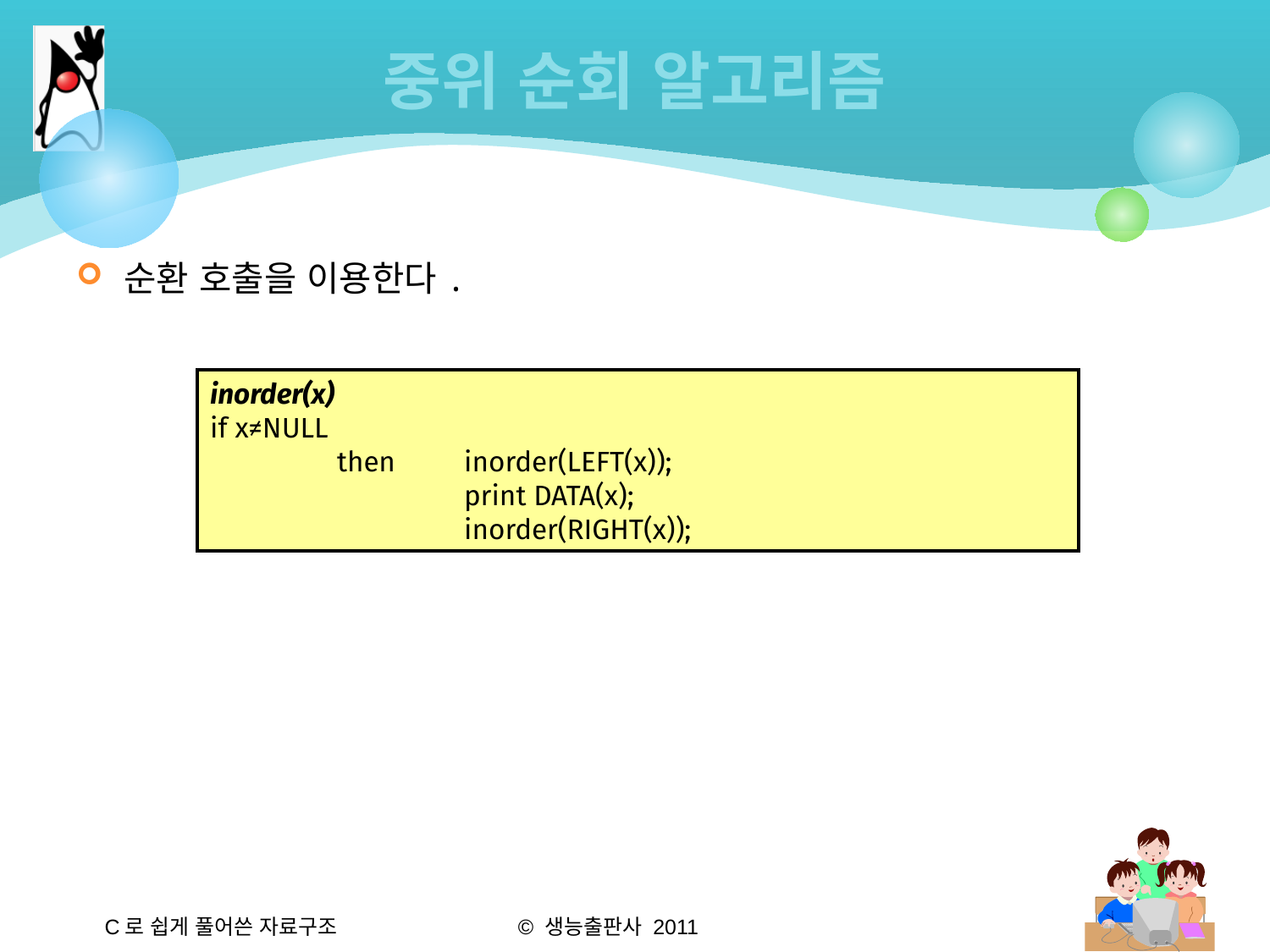

# 중위 순회 알고리즘
순환 호출을 이용한다.
inorder(x)
if x≠NULL
	then 	inorder(LEFT(x));
		print DATA(x);
		inorder(RIGHT(x));